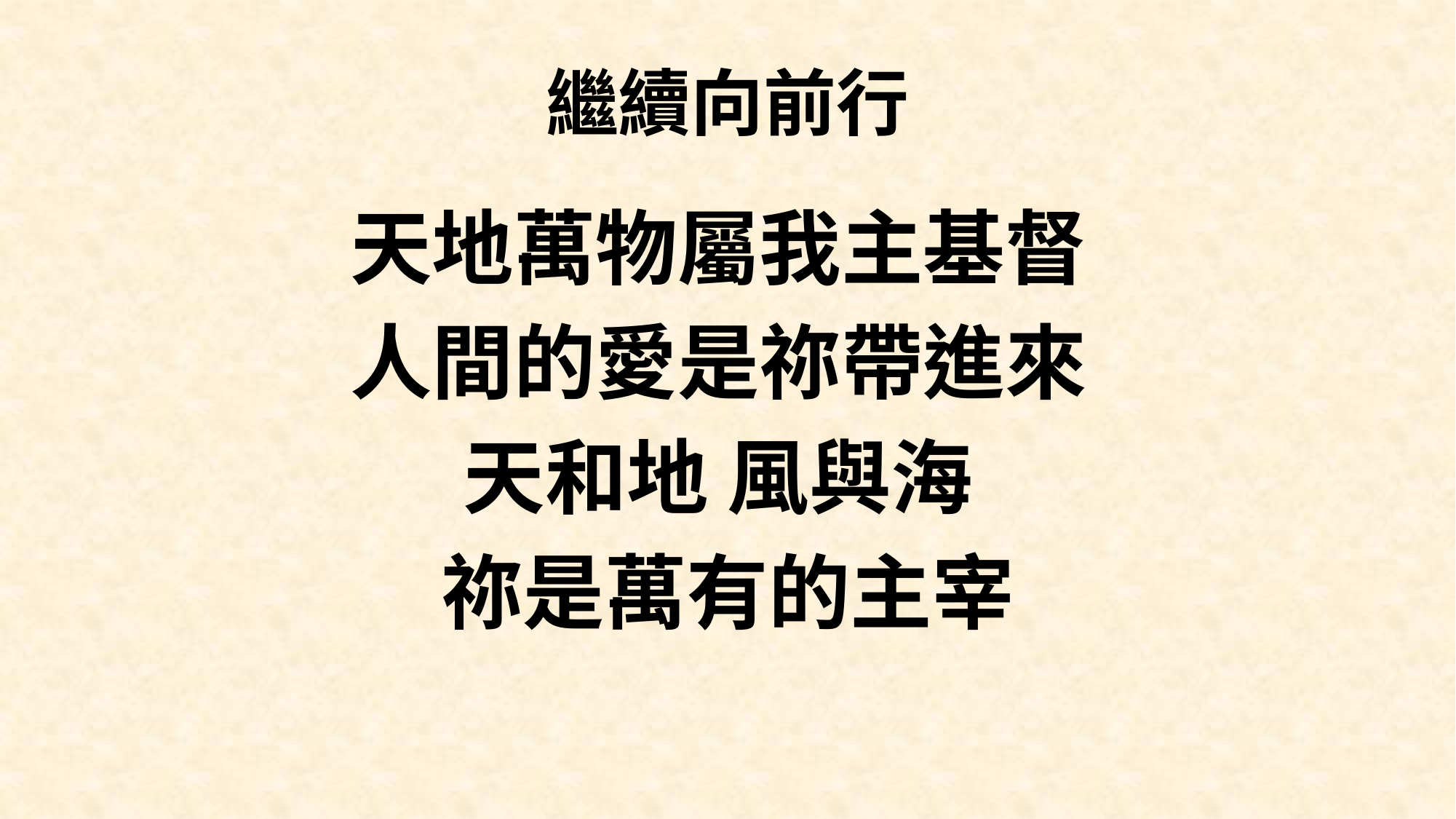

# 繼續向前行
天地萬物屬我主基督
人間的愛是祢帶進來
天和地 風與海
祢是萬有的主宰